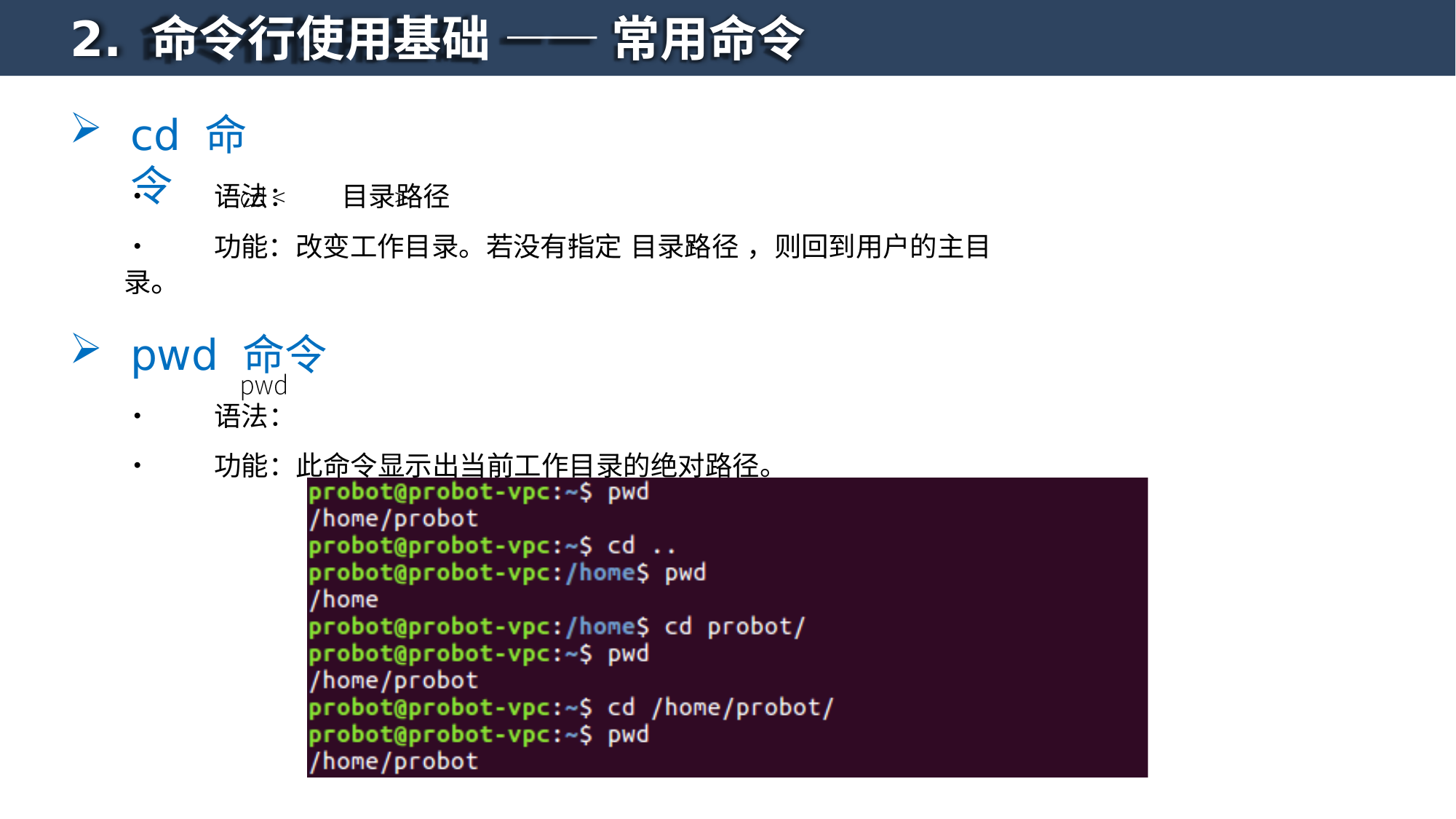

# 2. 命令行使用基础 —— 常用命令
cd 命令
•	语法：	目录路径
•	功能：改变工作目录。若没有指定 目录路径 ，则回到用户的主目录。

pwd 命令
•	语法：
•	功能：此命令显示出当前工作目录的绝对路径。